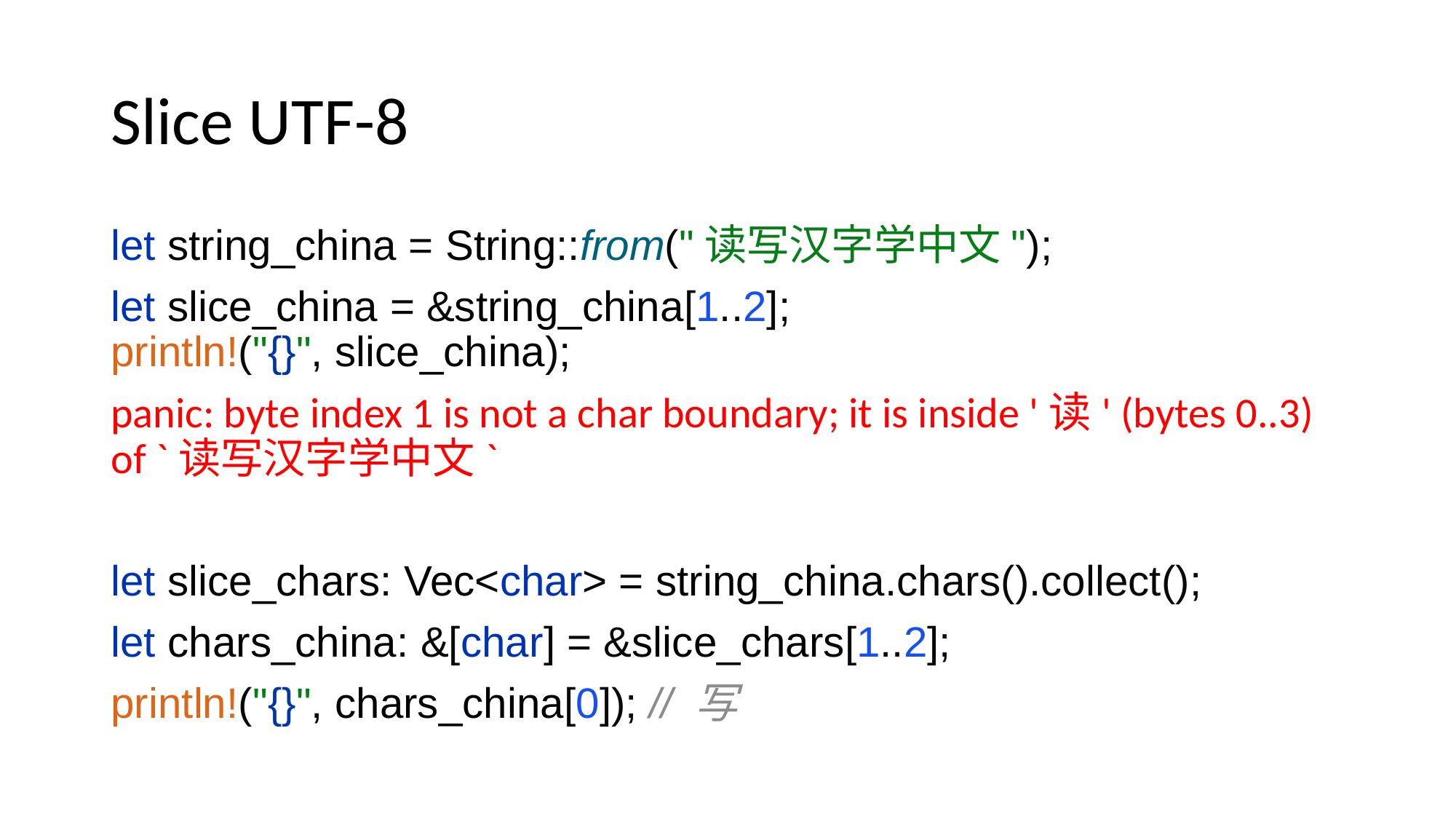

# Slice UTF-8
let string_china = String::from("读写汉字学中文");
let slice_china = &string_china[1..2];
println!("{}", slice_china);
panic: byte index 1 is not a char boundary; it is inside '读' (bytes 0..3) of `读写汉字学中文`

let slice_chars: Vec<char> = string_china.chars().collect();
let chars_china: &[char] = &slice_chars[1..2];
println!("{}", chars_china[0]); // 写